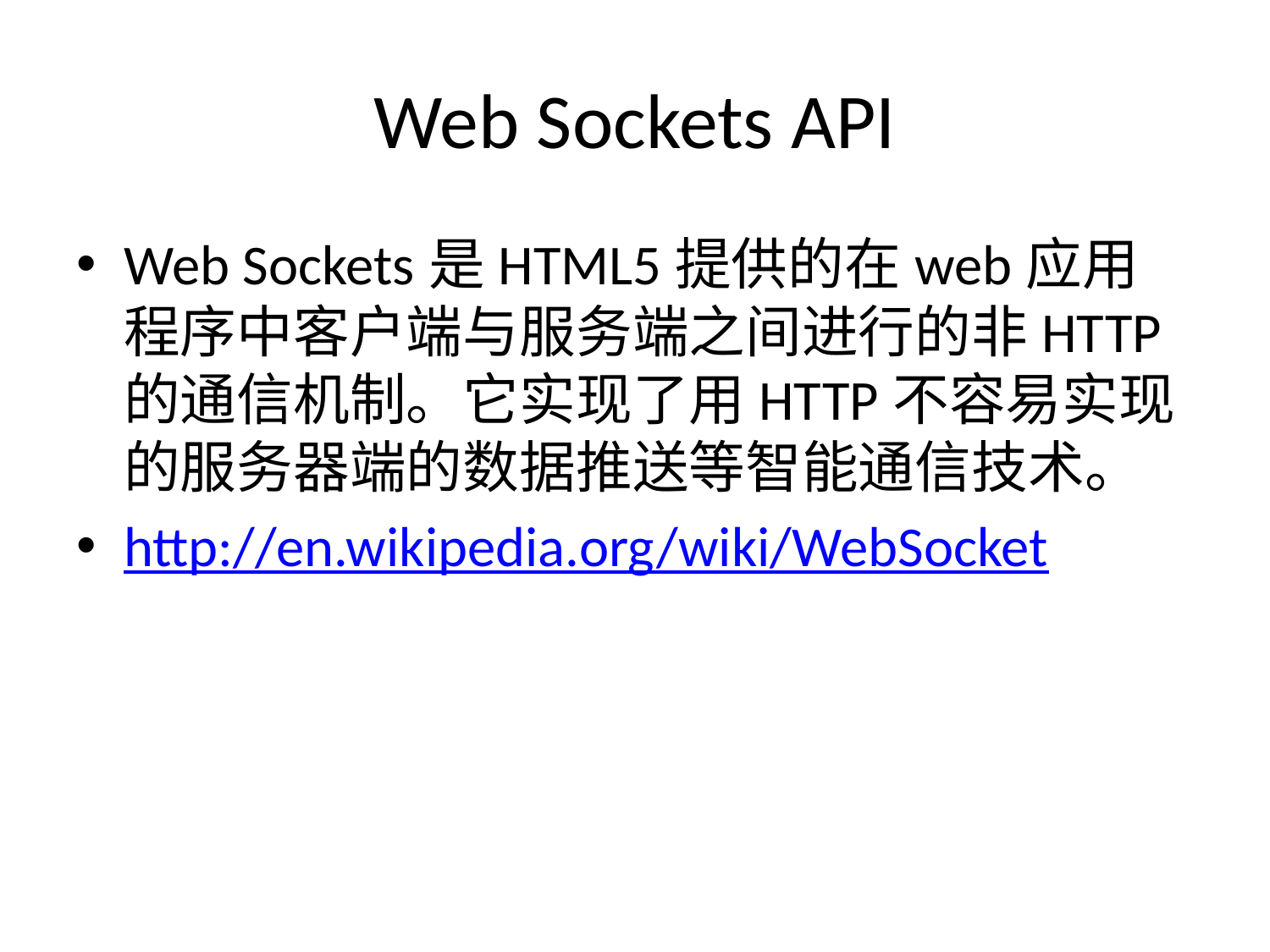

# Web Sockets API
Web Sockets是HTML5提供的在web应用程序中客户端与服务端之间进行的非HTTP的通信机制。它实现了用HTTP不容易实现的服务器端的数据推送等智能通信技术。
http://en.wikipedia.org/wiki/WebSocket